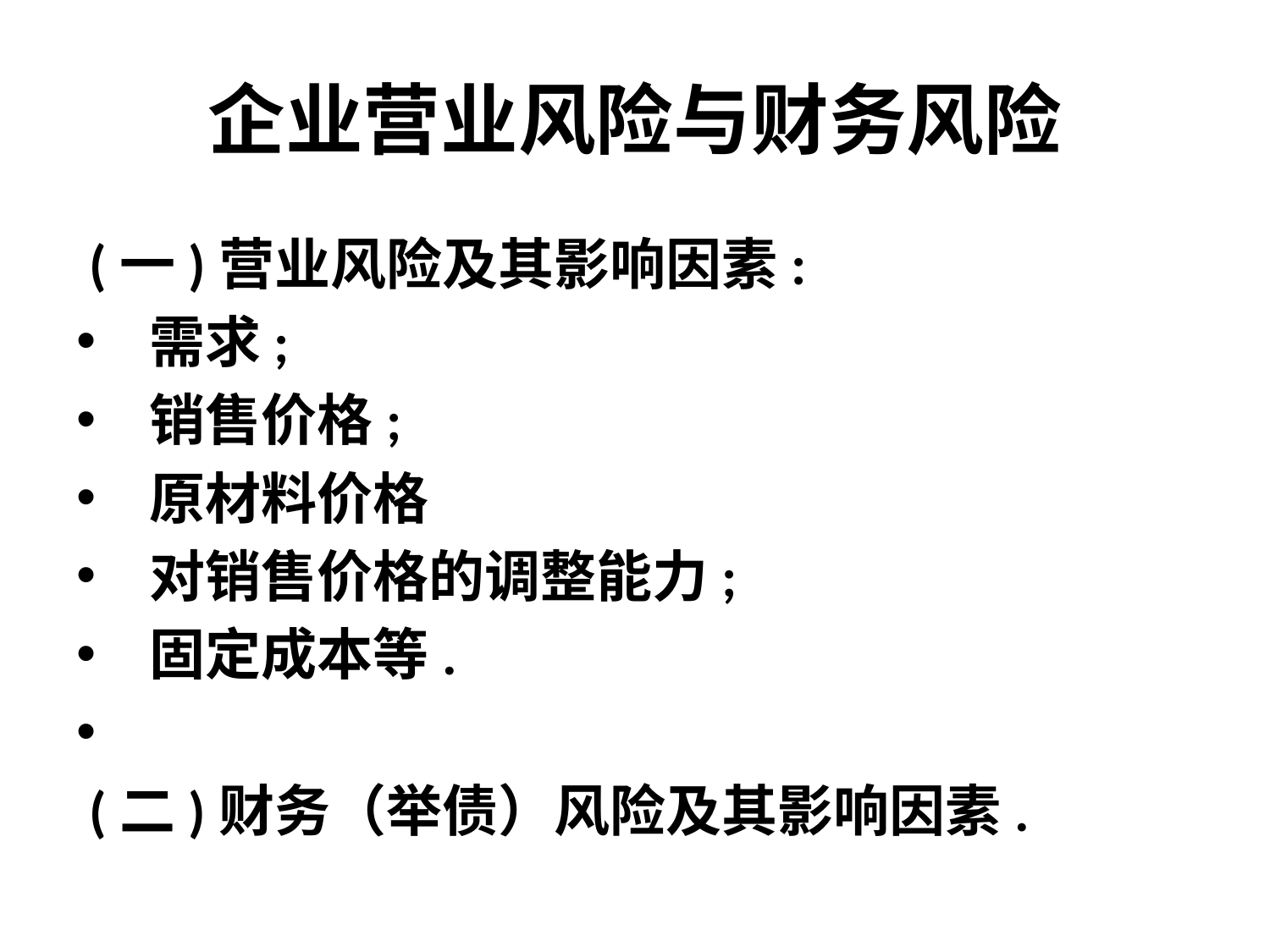

# 企业营业风险与财务风险
 (一)营业风险及其影响因素:
 需求;
 销售价格;
 原材料价格
 对销售价格的调整能力;
 固定成本等.

 (二)财务（举债）风险及其影响因素.